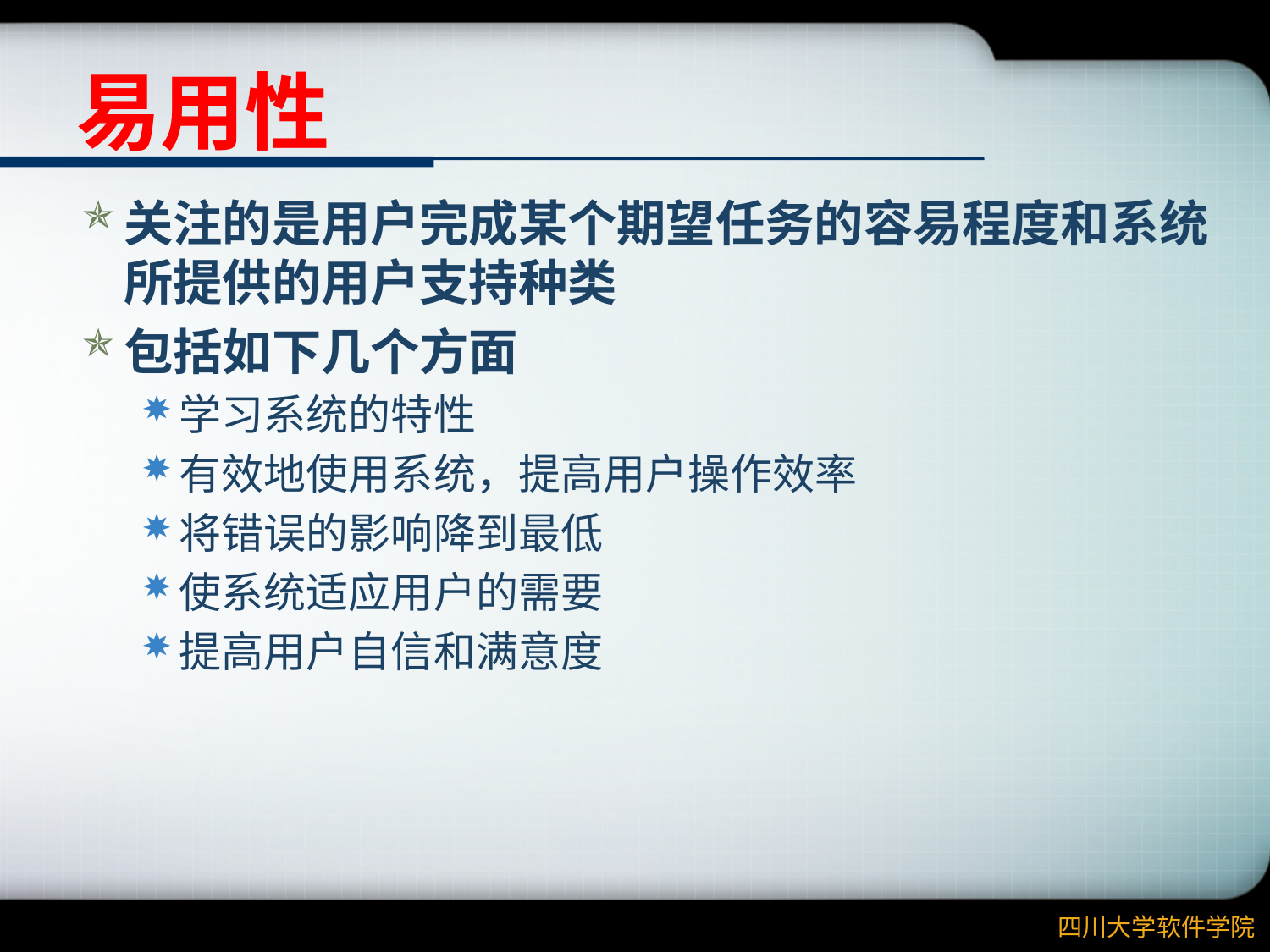

# 易用性
关注的是用户完成某个期望任务的容易程度和系统所提供的用户支持种类
包括如下几个方面
学习系统的特性
有效地使用系统，提高用户操作效率
将错误的影响降到最低
使系统适应用户的需要
提高用户自信和满意度